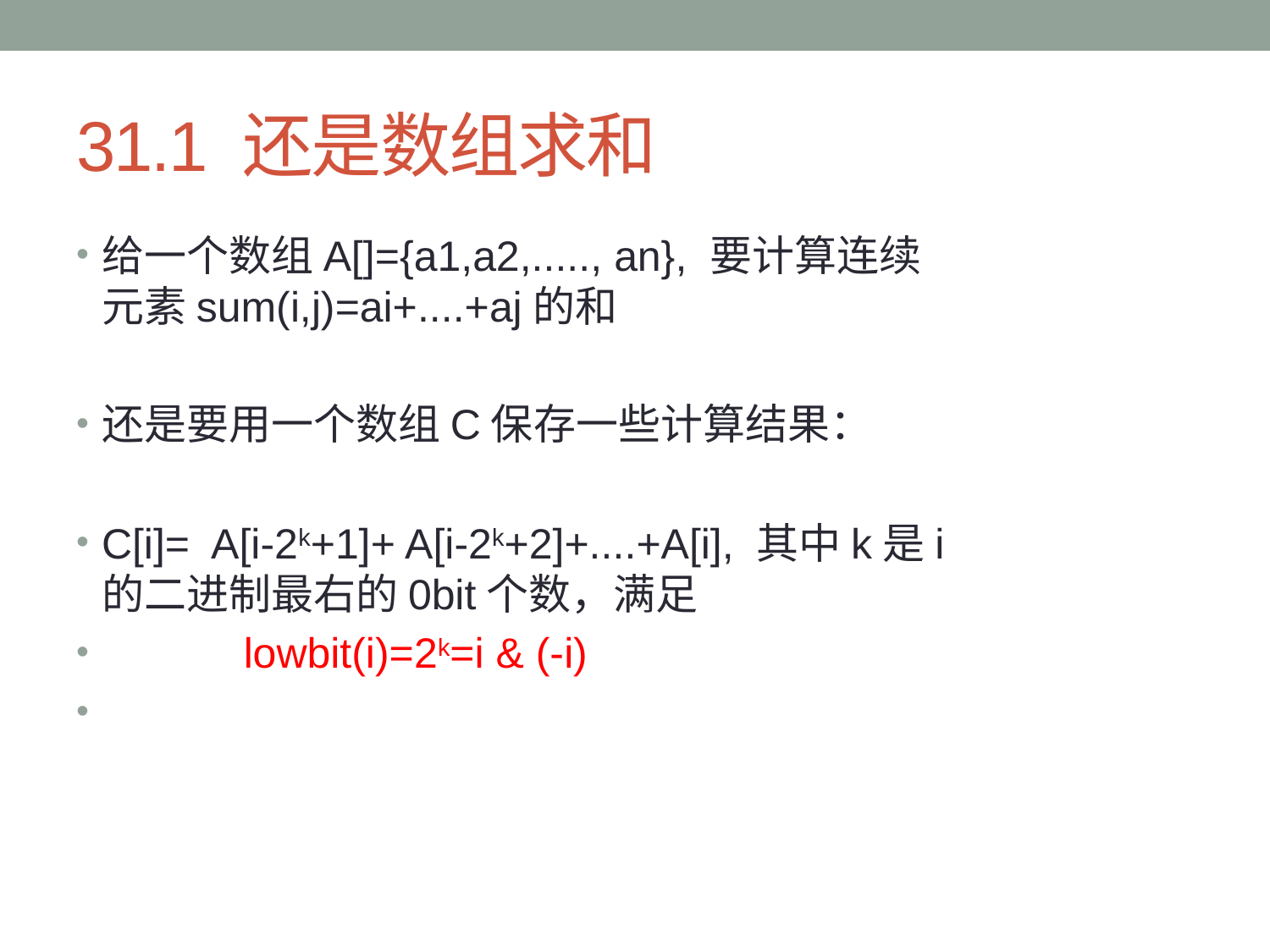

# 31.1 还是数组求和
给一个数组A[]={a1,a2,....., an}, 要计算连续元素sum(i,j)=ai+....+aj的和

还是要用一个数组C保存一些计算结果：

C[i]=  A[i-2k+1]+ A[i-2k+2]+....+A[i], 其中k是i的二进制最右的0bit个数，满足
            lowbit(i)=2k=i & (-i)